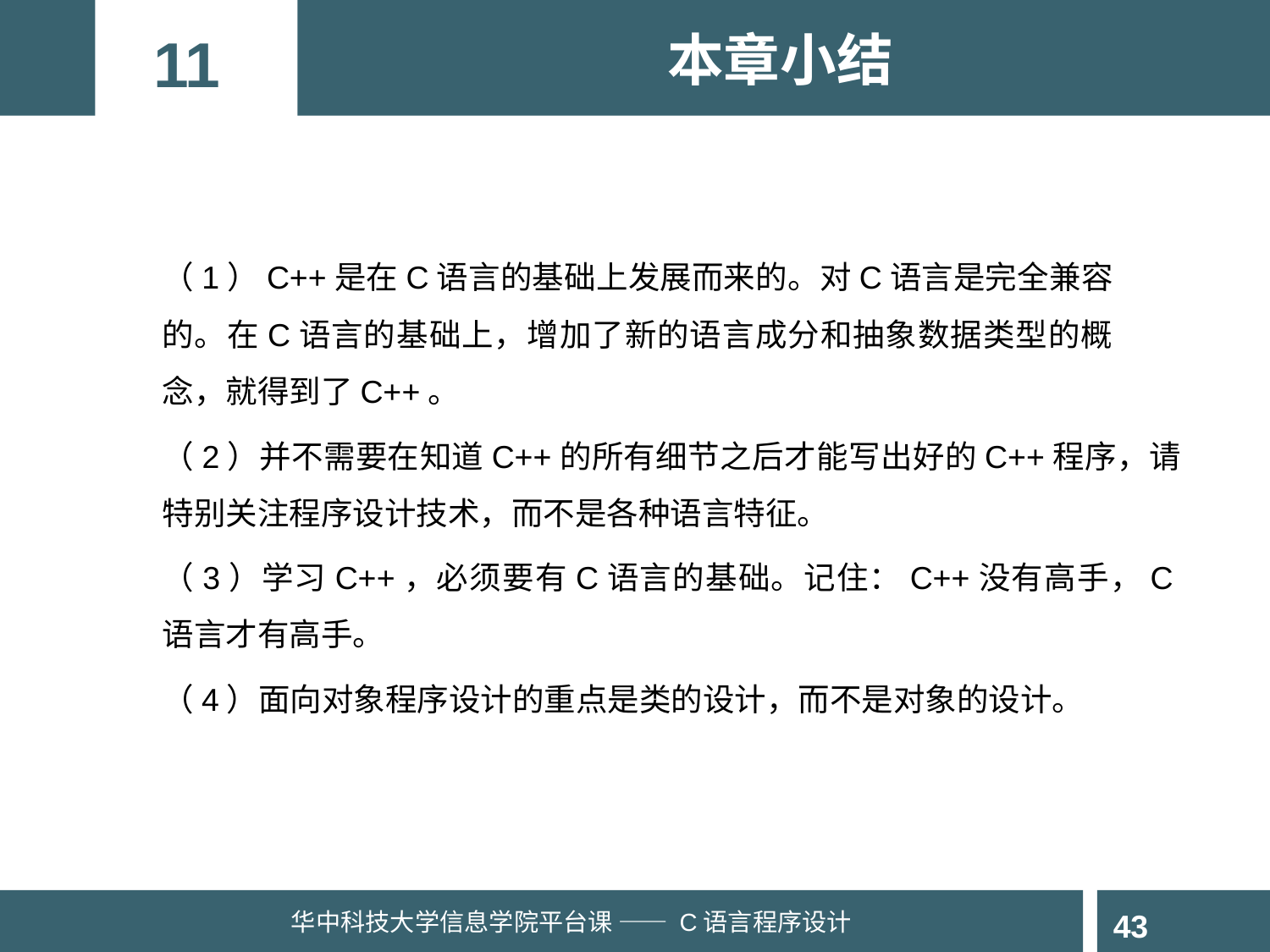

11
本章小结
（1）C++是在C语言的基础上发展而来的。对C语言是完全兼容的。在C语言的基础上，增加了新的语言成分和抽象数据类型的概念，就得到了C++。
（2）并不需要在知道C++的所有细节之后才能写出好的C++程序，请特别关注程序设计技术，而不是各种语言特征。
（3）学习C++，必须要有C语言的基础。记住：C++没有高手，C语言才有高手。
（4）面向对象程序设计的重点是类的设计，而不是对象的设计。